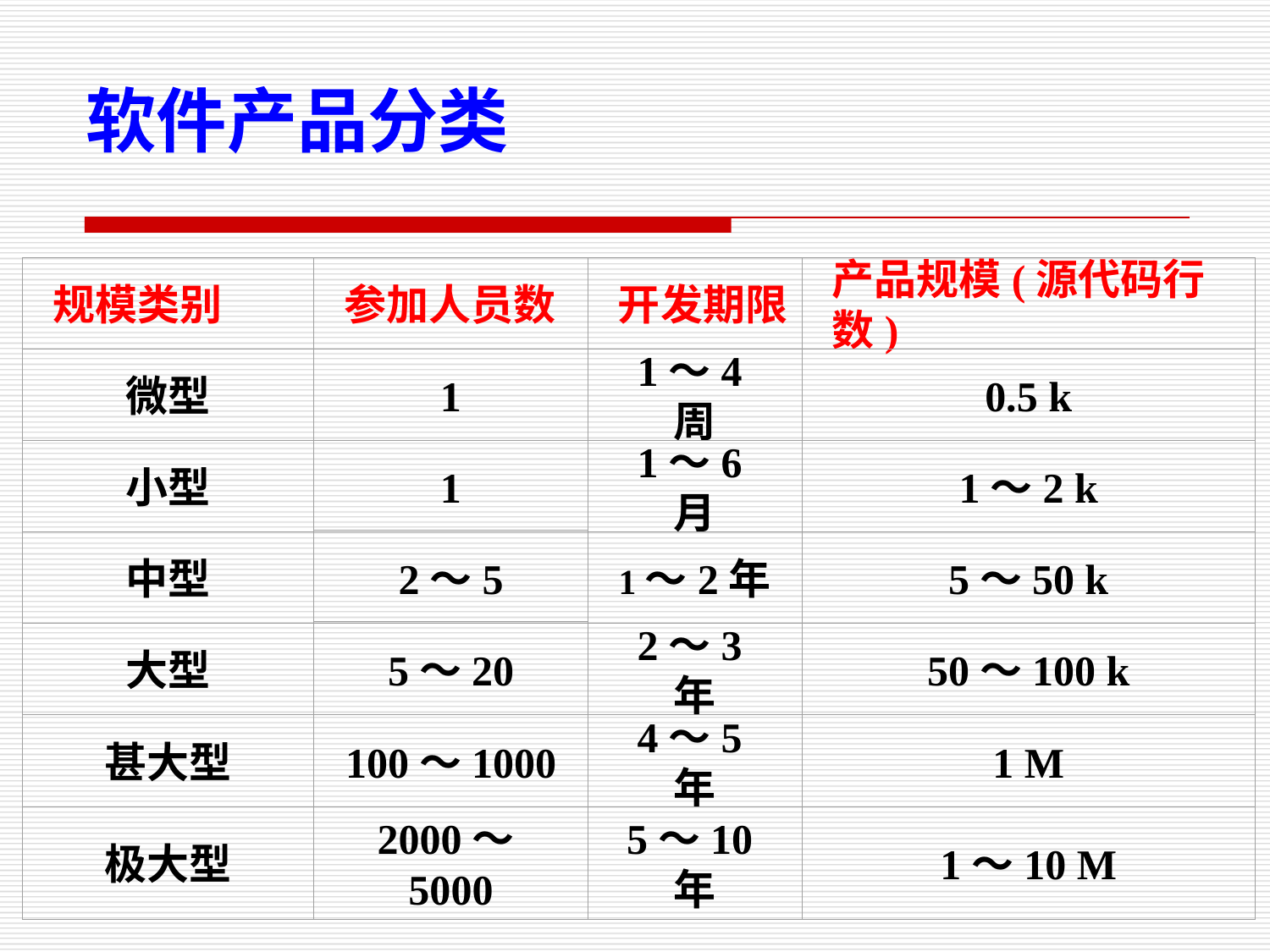

软件产品分类

规模类别

参加人员数

开发期限

产品规模(源代码行数)

微型

1

1～4周

0.5 k

小型

1

1～6月

1～2 k

2～5

中型

1～2年

5～50 k

大型

5～20

2～3年

50～100 k

甚大型

100～1000

4～5年

1 M

极大型

2000～5000

5～10年

1～10 M